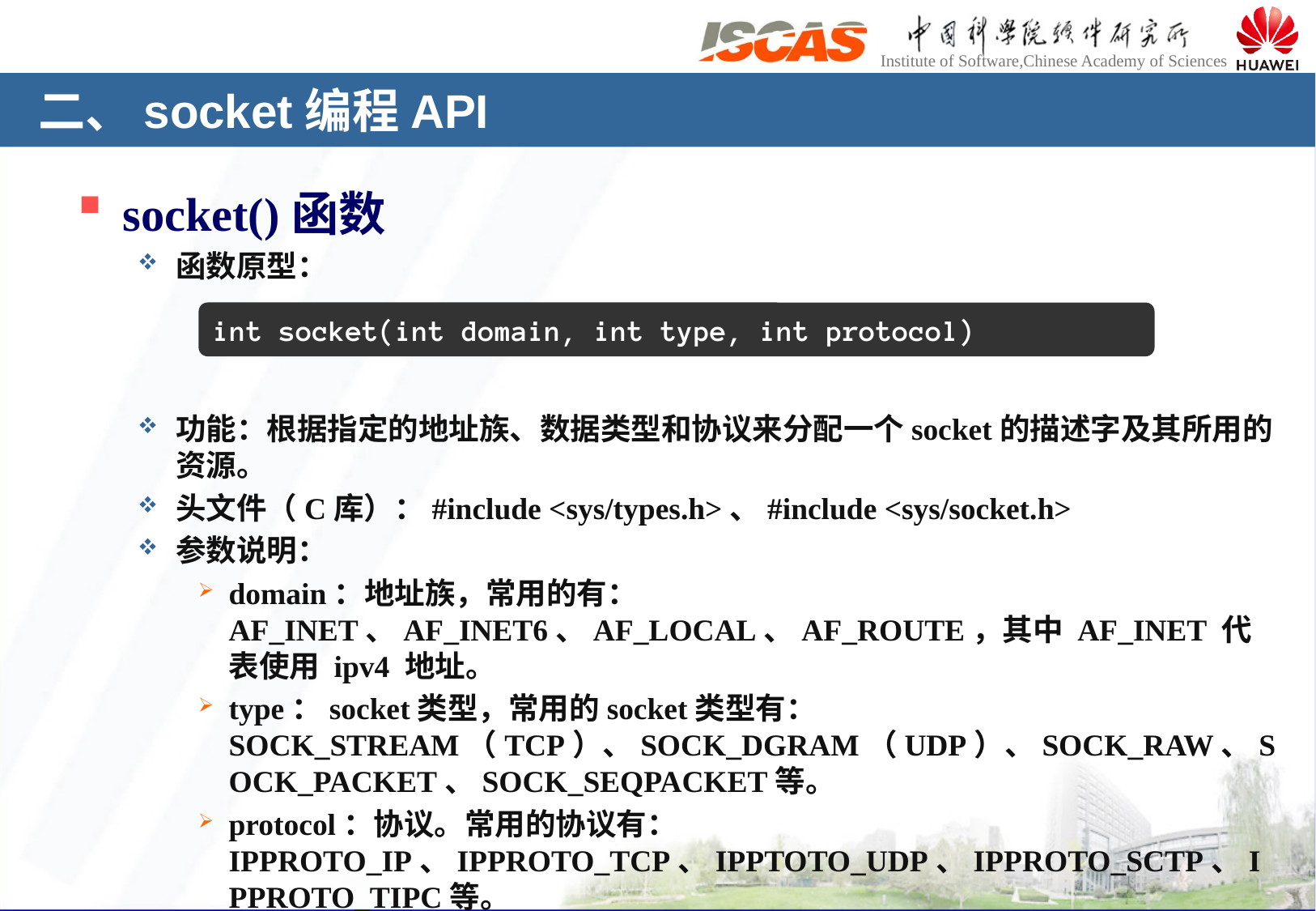

# 二、socket编程API
socket()函数
函数原型：

功能：根据指定的地址族、数据类型和协议来分配一个socket的描述字及其所用的资源。
头文件（C库）：#include <sys/types.h>、#include <sys/socket.h>
参数说明：
domain：地址族，常用的有：AF_INET、AF_INET6、AF_LOCAL、AF_ROUTE，其中 AF_INET 代表使用 ipv4 地址。
type：socket类型，常用的socket类型有：SOCK_STREAM（TCP）、SOCK_DGRAM（UDP）、SOCK_RAW、SOCK_PACKET、SOCK_SEQPACKET等。
protocol：协议。常用的协议有：IPPROTO_IP、IPPROTO_TCP、IPPTOTO_UDP、IPPROTO_SCTP、IPPROTO_TIPC等。
返回值：如果调用成功就返回新创建的套接字描述符；如果失败就返回INVALID_SOCKET。

int socket(int domain, int type, int protocol)